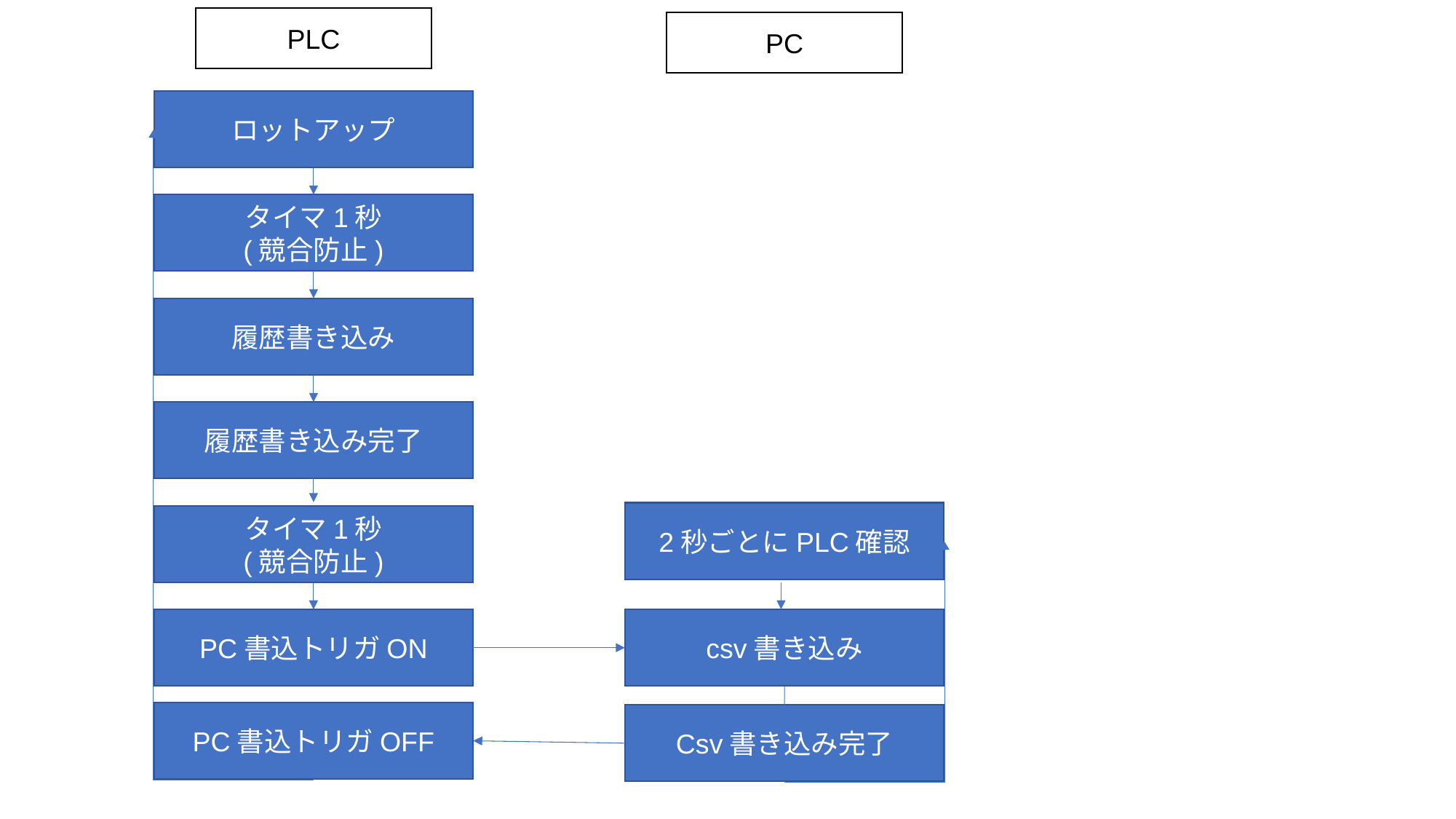

PLC
PC
ロットアップ
タイマ1秒
(競合防止)
履歴書き込み
履歴書き込み完了
2秒ごとにPLC確認
タイマ1秒
(競合防止)
PC書込トリガON
csv書き込み
PC書込トリガOFF
Csv書き込み完了